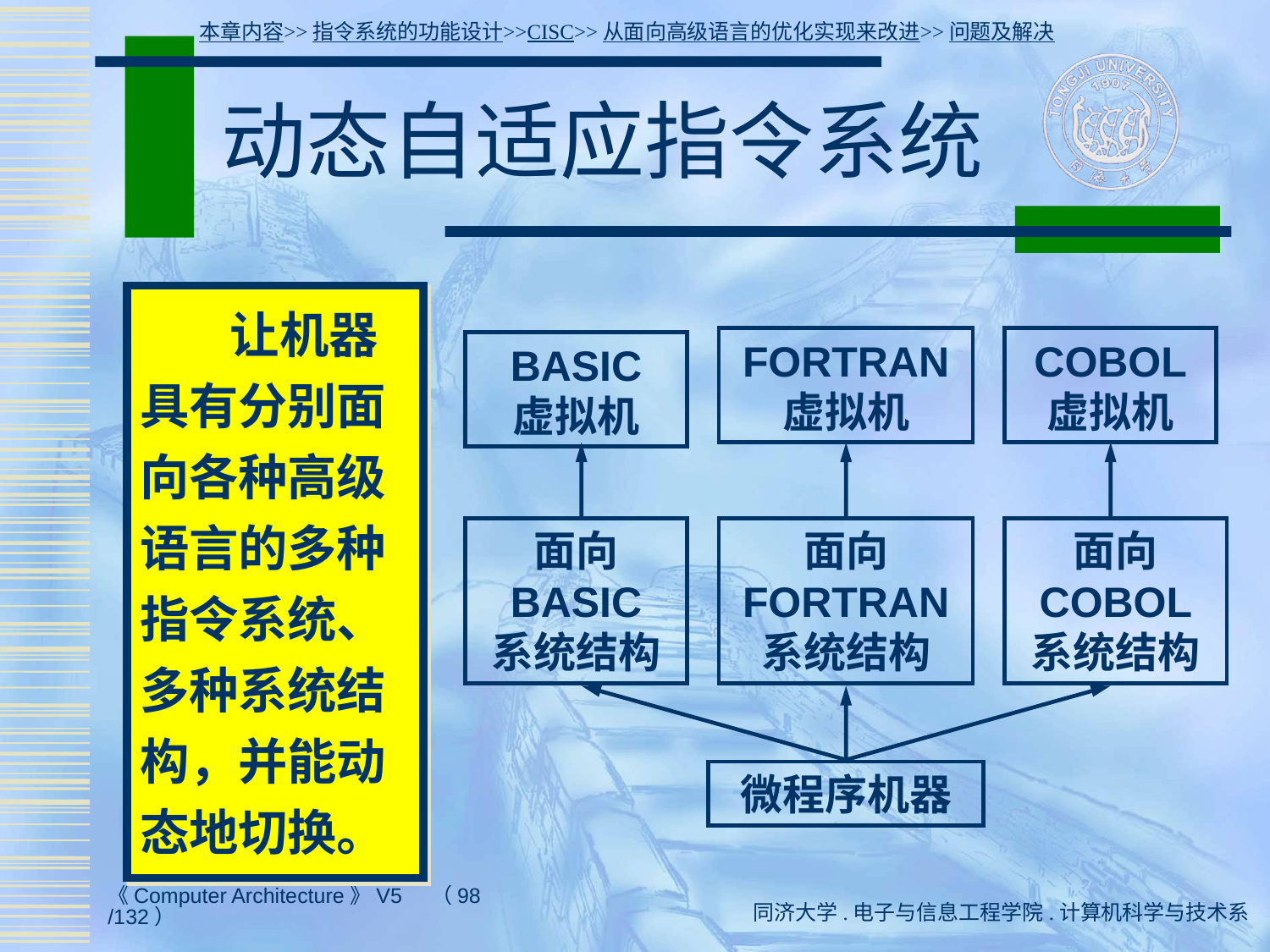

本章内容>>指令系统的功能设计>>CISC>>从面向高级语言的优化实现来改进>>问题及解决
# 动态自适应指令系统
       让机器具有分别面向各种高级语言的多种指令系统、多种系统结构，并能动态地切换。
FORTRAN
虚拟机
COBOL
虚拟机
BASIC
虚拟机

面向
BASIC
系统结构
面向
FORTRAN
系统结构
面向
COBOL
系统结构

微程序机器